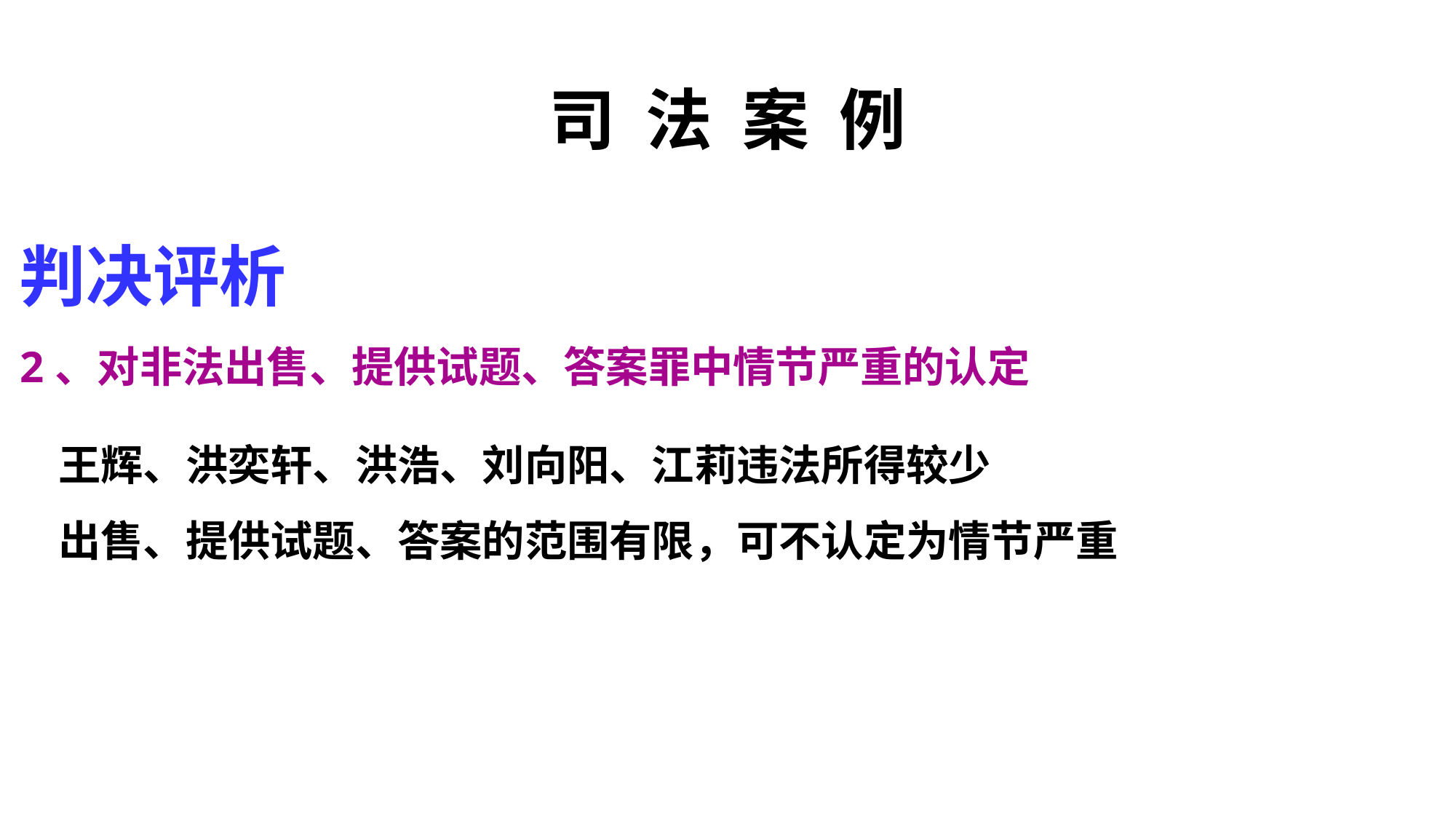

# 司  法  案  例
判决评析
2、对非法出售、提供试题、答案罪中情节严重的认定

   王辉、洪奕轩、洪浩、刘向阳、江莉违法所得较少
   出售、提供试题、答案的范围有限，可不认定为情节严重